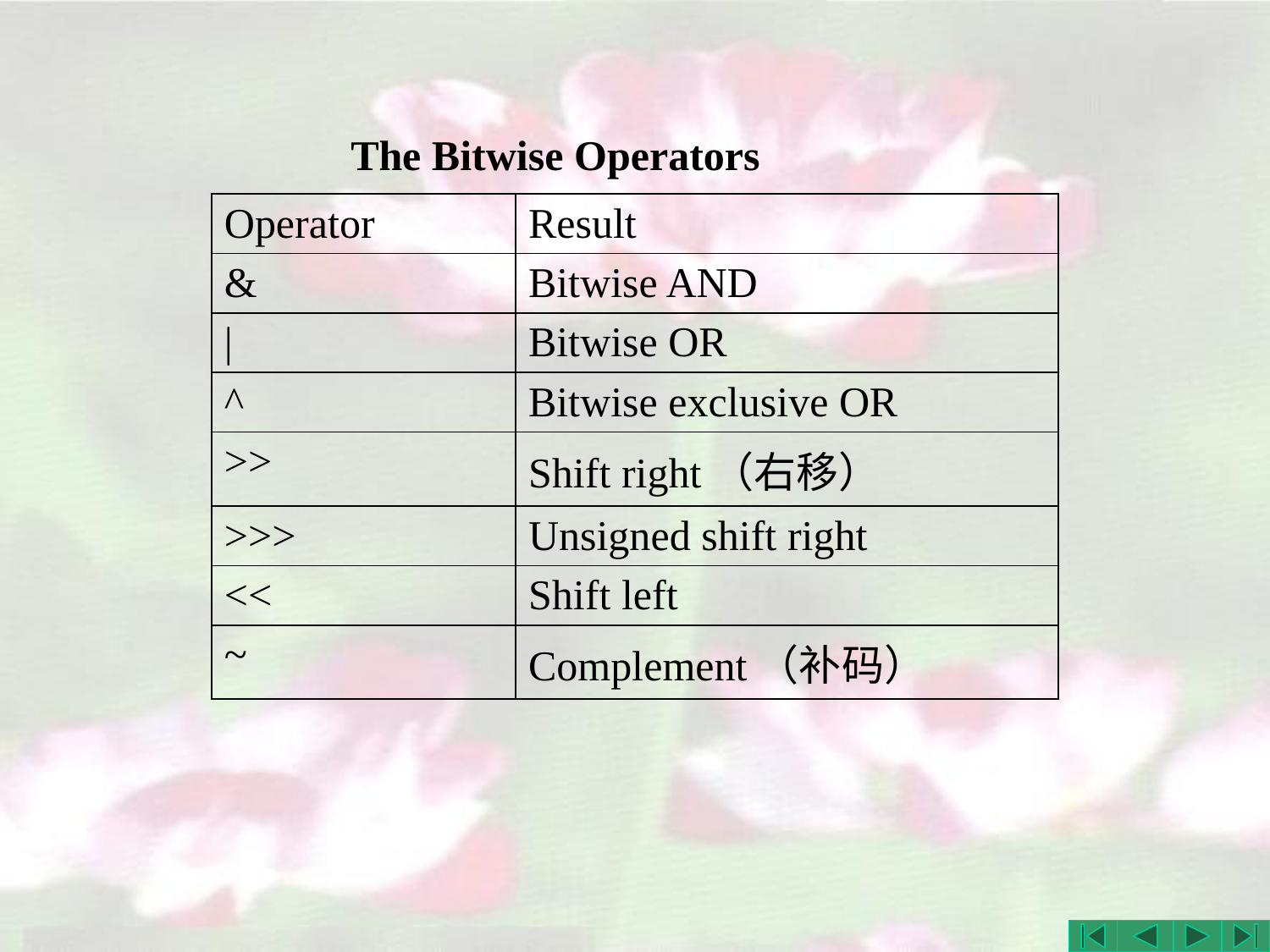

# The Bitwise Operators
| Operator | Result |
| --- | --- |
| & | Bitwise AND |
| | | Bitwise OR |
| ^ | Bitwise exclusive OR |
| >> | Shift right（右移） |
| >>> | Unsigned shift right |
| << | Shift left |
| ~ | Complement（补码） |